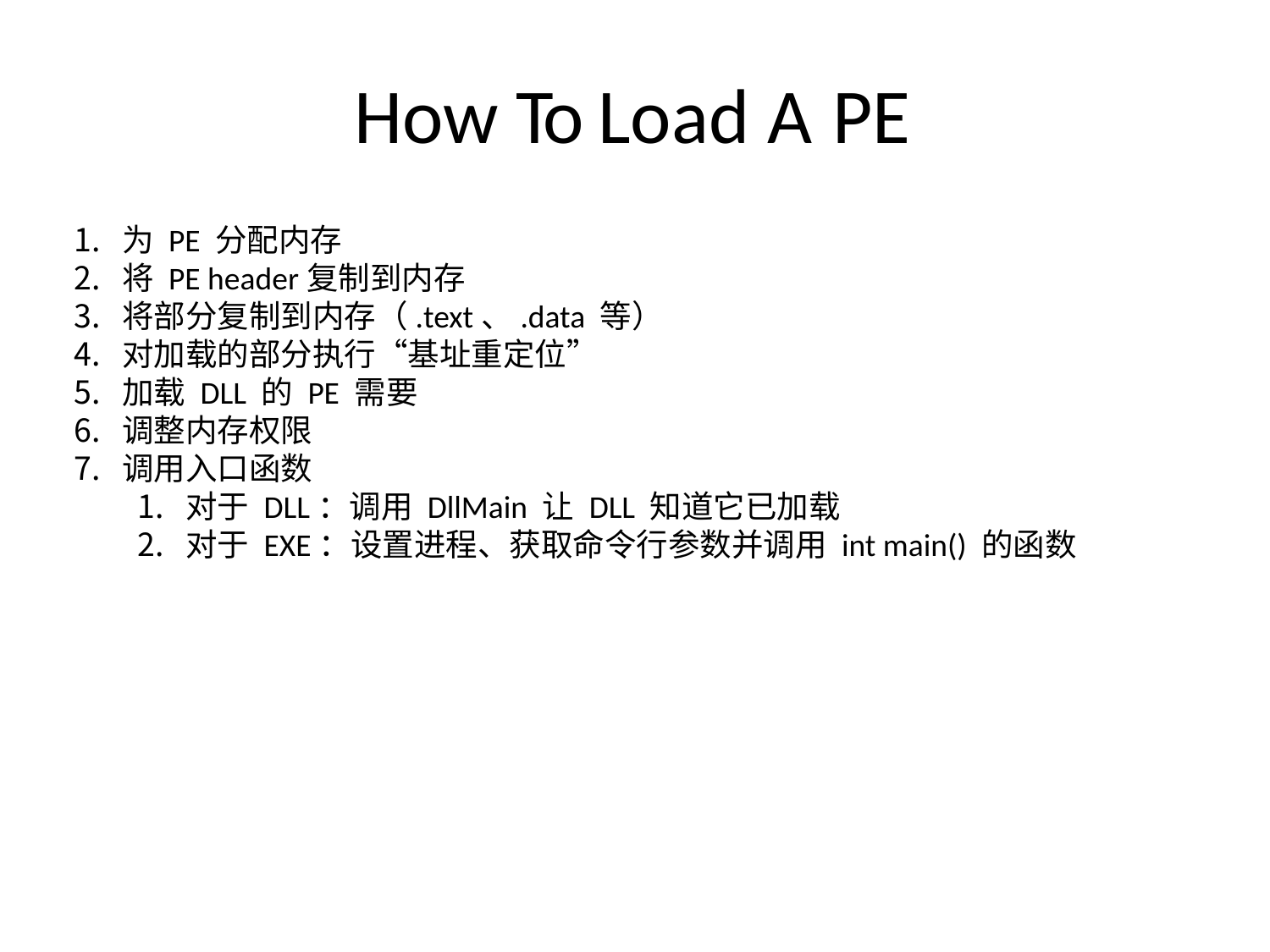

# How To Load A PE
为 PE 分配内存
将 PE header复制到内存
将部分复制到内存（.text、.data 等）
对加载的部分执行“基址重定位”
加载 DLL 的 PE 需要
调整内存权限
调用入口函数
对于 DLL：调用 DllMain 让 DLL 知道它已加载
对于 EXE：设置进程、获取命令行参数并调用 int main() 的函数